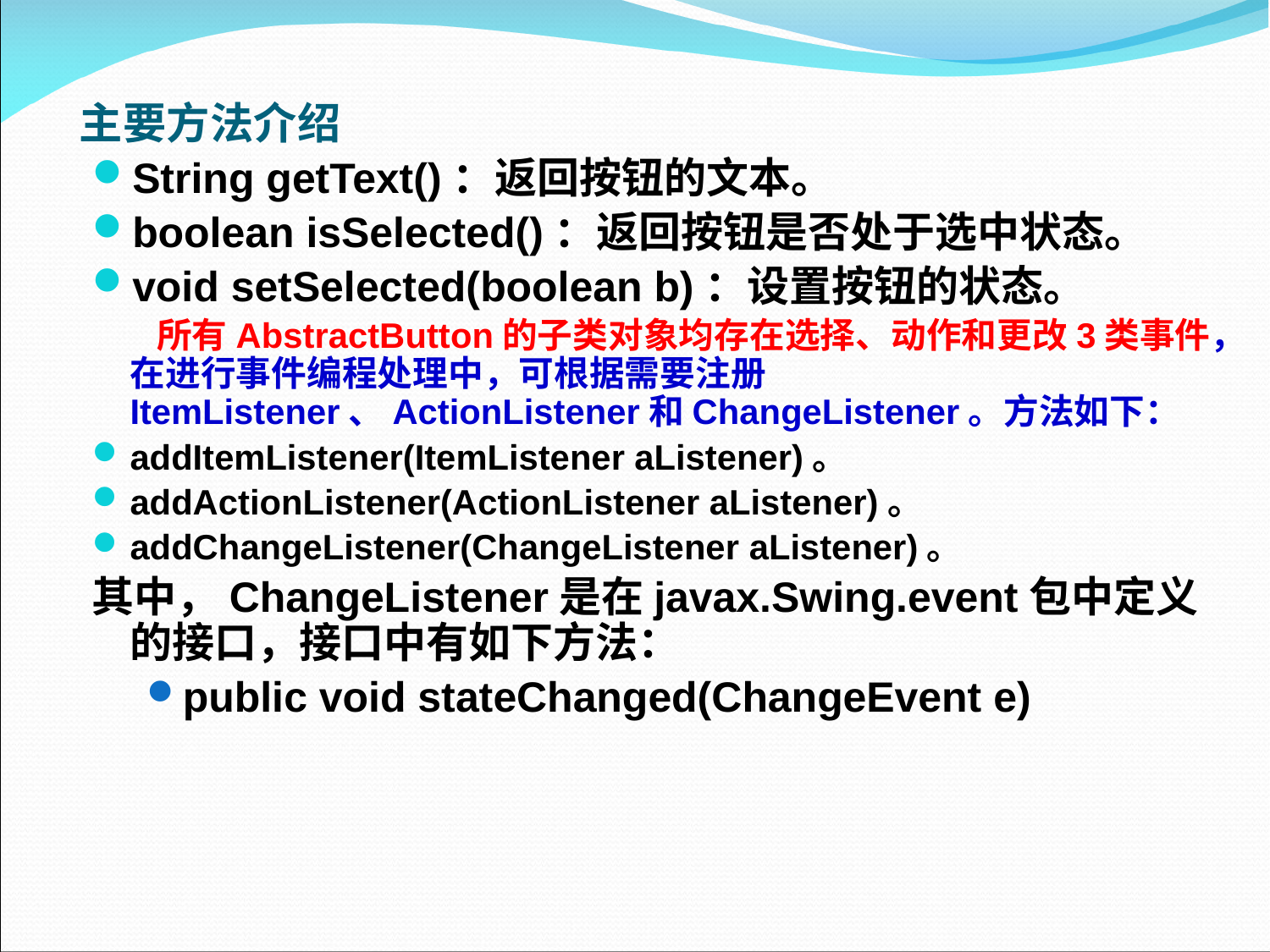

# 主要方法介绍
String getText()：返回按钮的文本。
boolean isSelected()：返回按钮是否处于选中状态。
void setSelected(boolean b)：设置按钮的状态。
       所有AbstractButton的子类对象均存在选择、动作和更改3类事件，在进行事件编程处理中，可根据需要注册ItemListener、ActionListener和ChangeListener。方法如下：
addItemListener(ItemListener aListener)。
addActionListener(ActionListener aListener)。
addChangeListener(ChangeListener aListener)。
其中，ChangeListener是在javax.Swing.event包中定义的接口，接口中有如下方法：
public void stateChanged(ChangeEvent e)